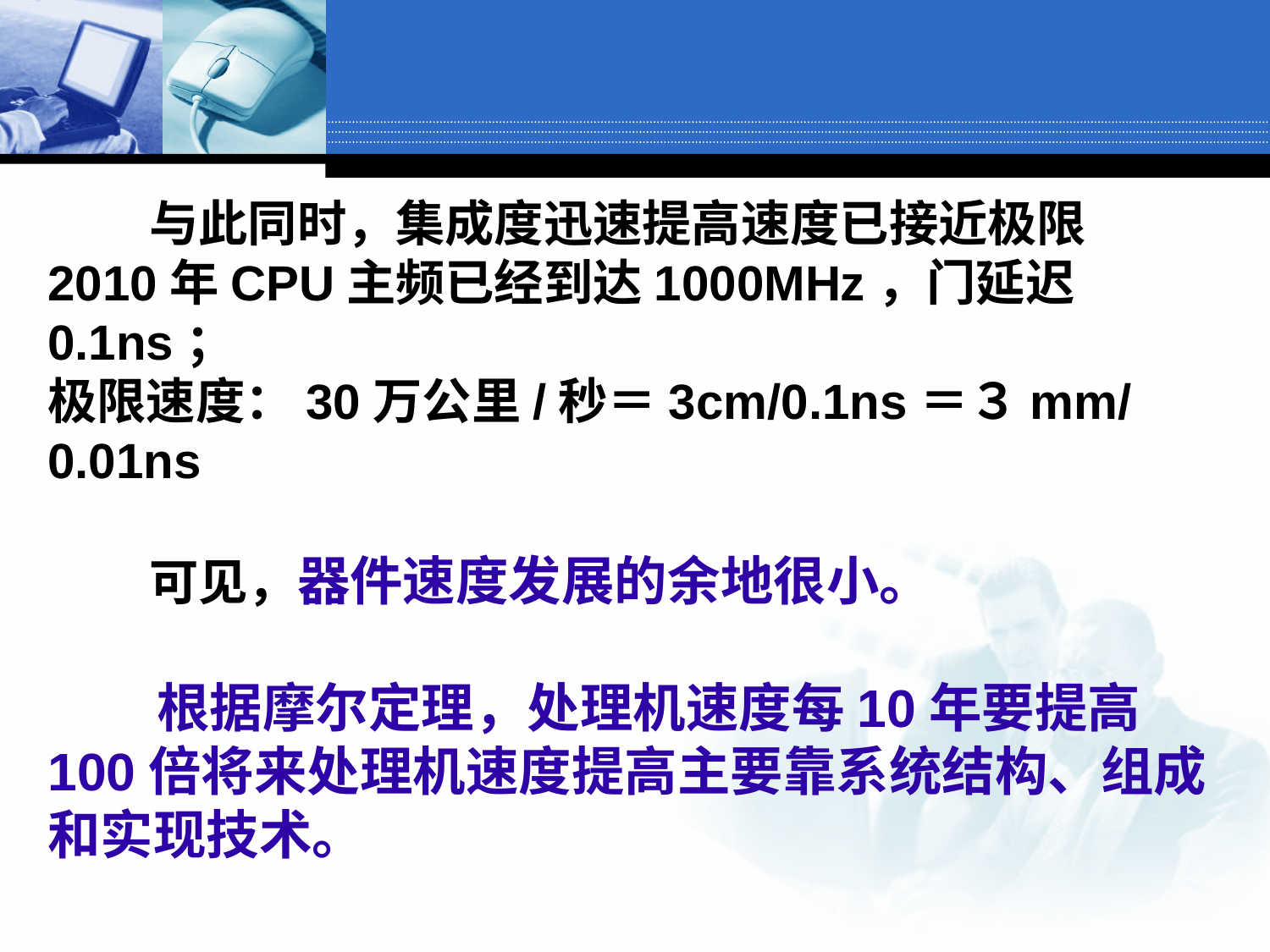

与此同时，集成度迅速提高速度已接近极限
2010年CPU主频已经到达1000MHz，门延迟0.1ns；
极限速度：30万公里/秒＝3cm/0.1ns＝３mm/0.01ns
        可见，器件速度发展的余地很小。
        根据摩尔定理，处理机速度每10年要提高100倍将来处理机速度提高主要靠系统结构、组成和实现技术。